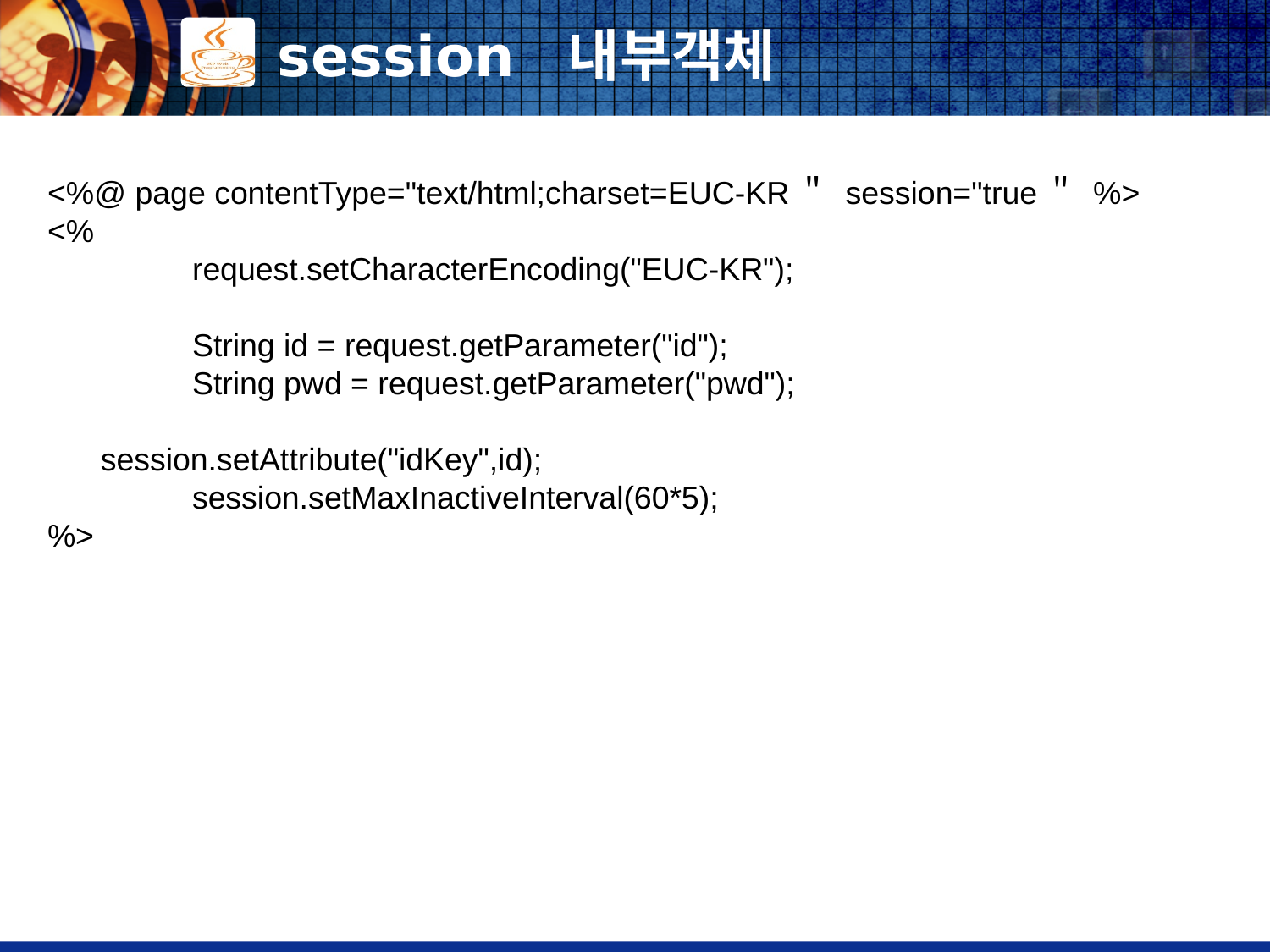

# session  내부객체
<%@ page contentType="text/html;charset=EUC-KR＂ session="true＂ %>
<%
	  request.setCharacterEncoding("EUC-KR");

	  String id = request.getParameter("id");
	  String pwd = request.getParameter("pwd");

      session.setAttribute("idKey",id);
	  session.setMaxInactiveInterval(60*5);
%>